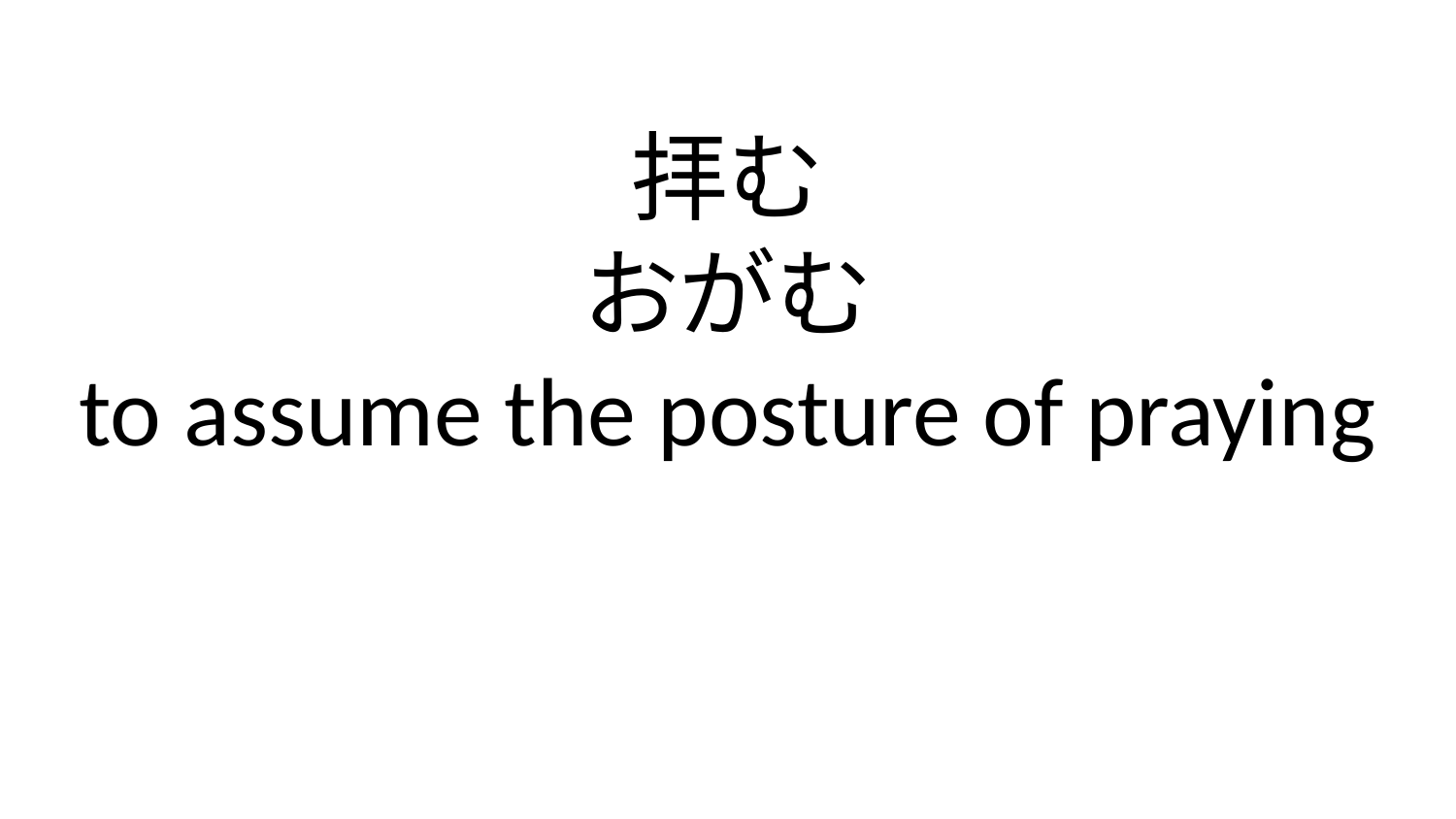

拝む
おがむ
to assume the posture of praying